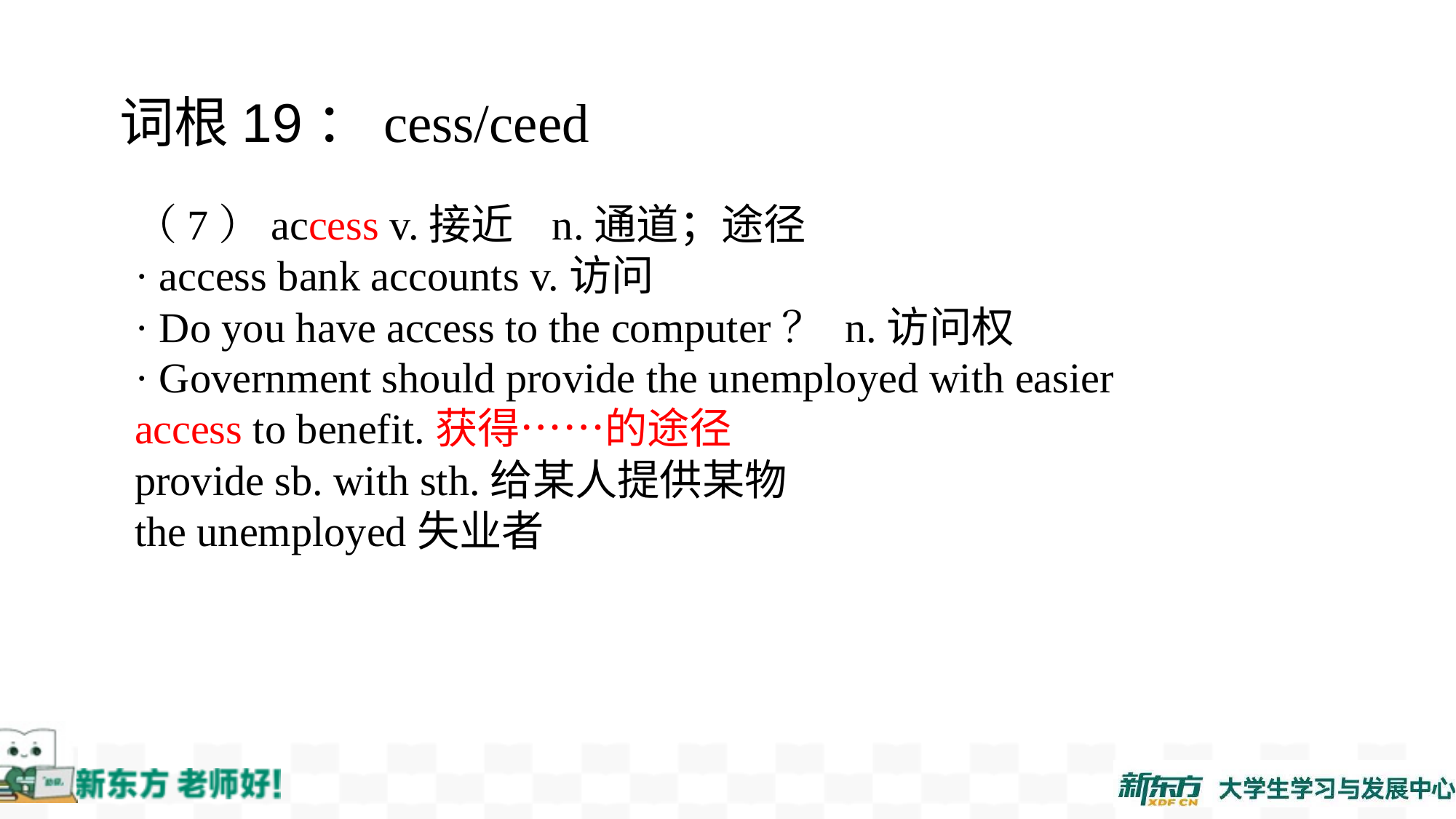

词根19：cess/ceed
（7）access v.接近   n.通道；途径
· access bank accounts v.访问
· Do you have access to the computer？ n.访问权
· Government should provide the unemployed with easier access to benefit.获得……的途径
provide sb. with sth.给某人提供某物
the unemployed失业者